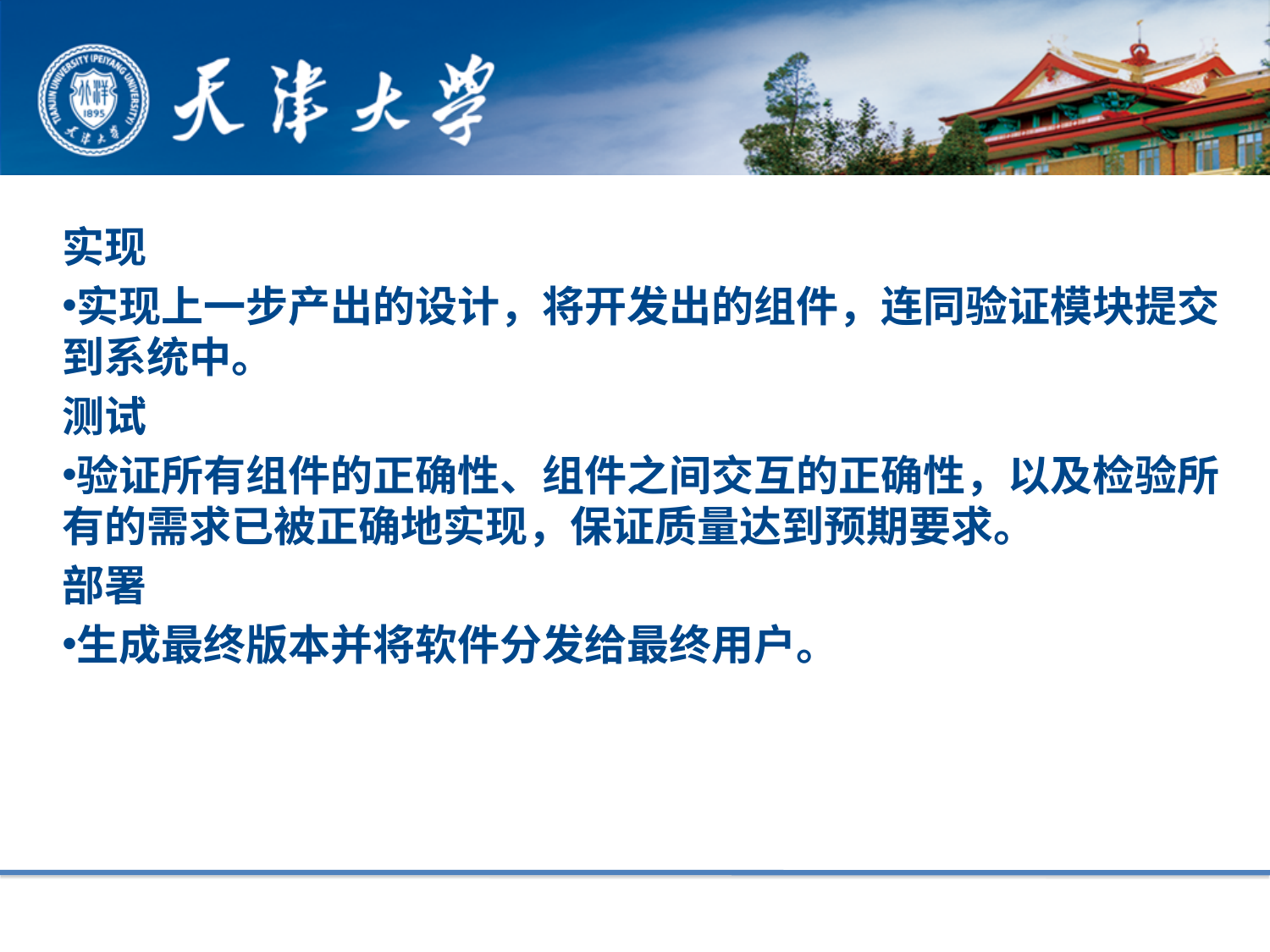

实现
实现上一步产出的设计，将开发出的组件，连同验证模块提交到系统中。
测试
验证所有组件的正确性、组件之间交互的正确性，以及检验所有的需求已被正确地实现，保证质量达到预期要求。
部署
生成最终版本并将软件分发给最终用户。